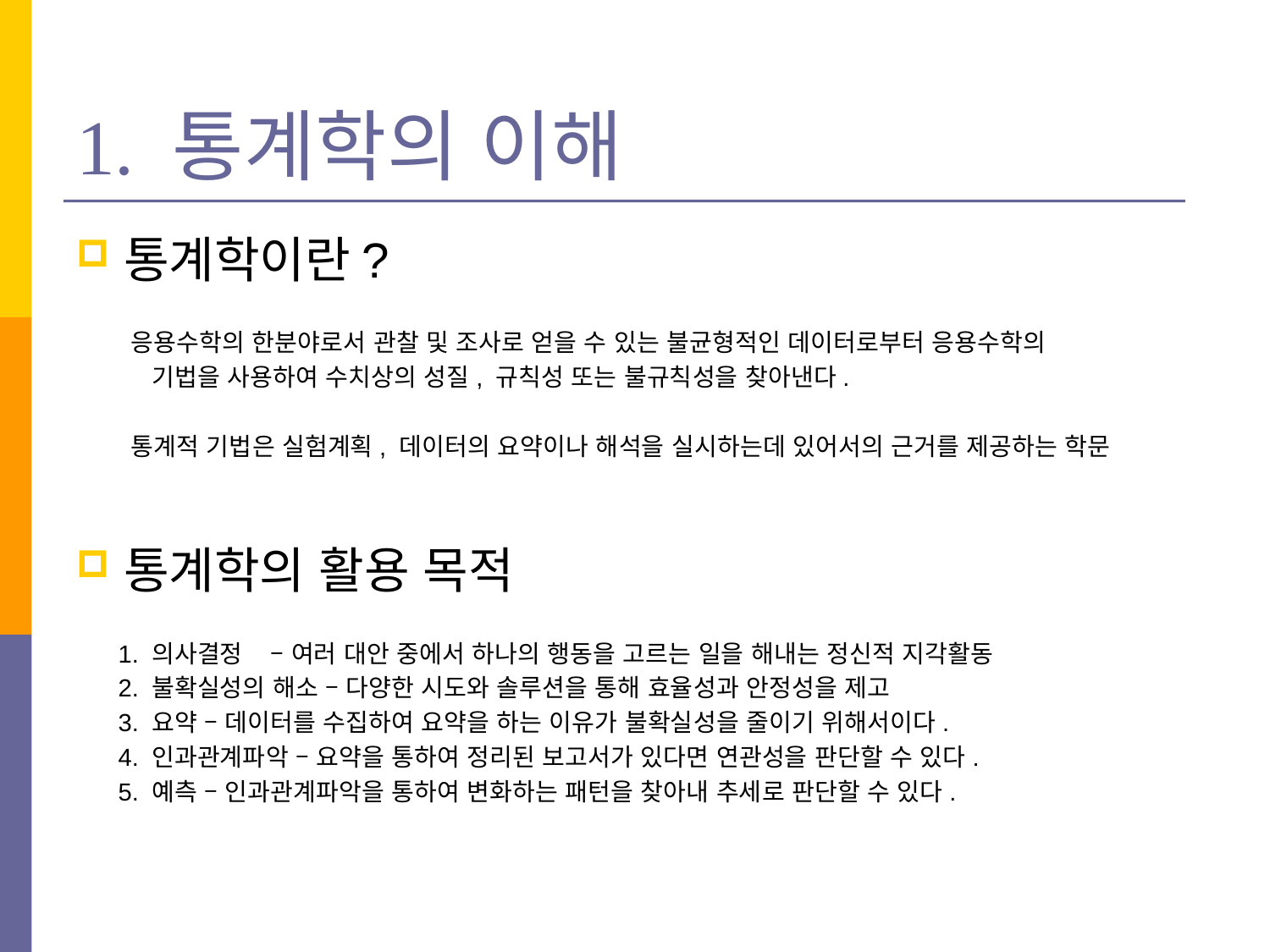

# 1. 통계학의 이해
통계학이란?

       응용수학의 한분야로서 관찰 및 조사로 얻을 수 있는 불균형적인 데이터로부터 응용수학의
          기법을 사용하여 수치상의 성질, 규칙성 또는 불규칙성을 찾아낸다.

       통계적 기법은 실험계획, 데이터의 요약이나 해석을 실시하는데 있어서의 근거를 제공하는 학문

통계학의 활용 목적

      1. 의사결정    – 여러 대안 중에서 하나의 행동을 고르는 일을 해내는 정신적 지각활동
      2. 불확실성의 해소 – 다양한 시도와 솔루션을 통해 효율성과 안정성을 제고
      3. 요약 – 데이터를 수집하여 요약을 하는 이유가 불확실성을 줄이기 위해서이다.
      4. 인과관계파악 – 요약을 통하여 정리된 보고서가 있다면 연관성을 판단할 수 있다.
      5. 예측 – 인과관계파악을 통하여 변화하는 패턴을 찾아내 추세로 판단할 수 있다.